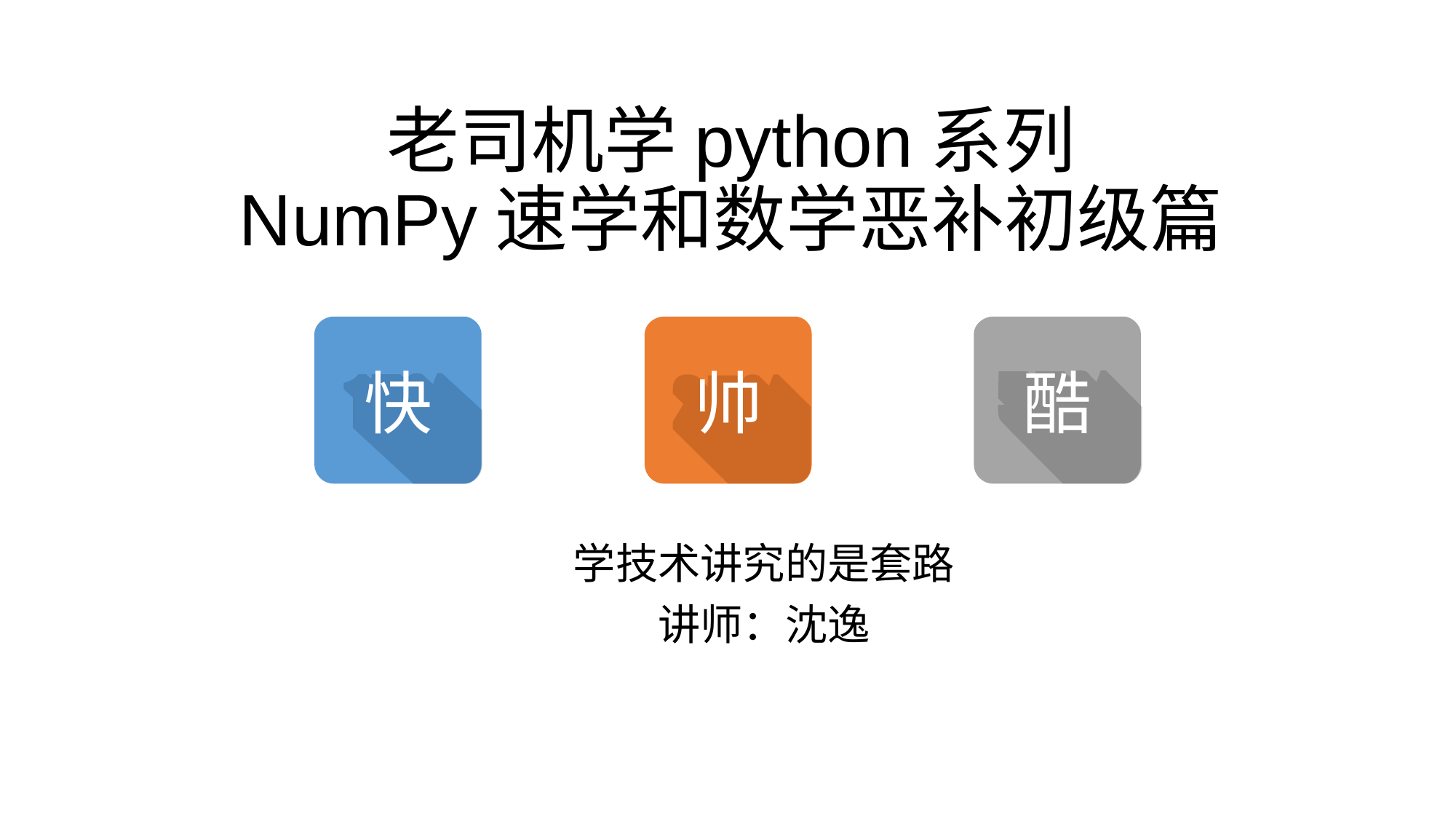

老司机学python系列
NumPy速学和数学恶补初级篇

快
帅
酷

学技术讲究的是套路
讲师：沈逸